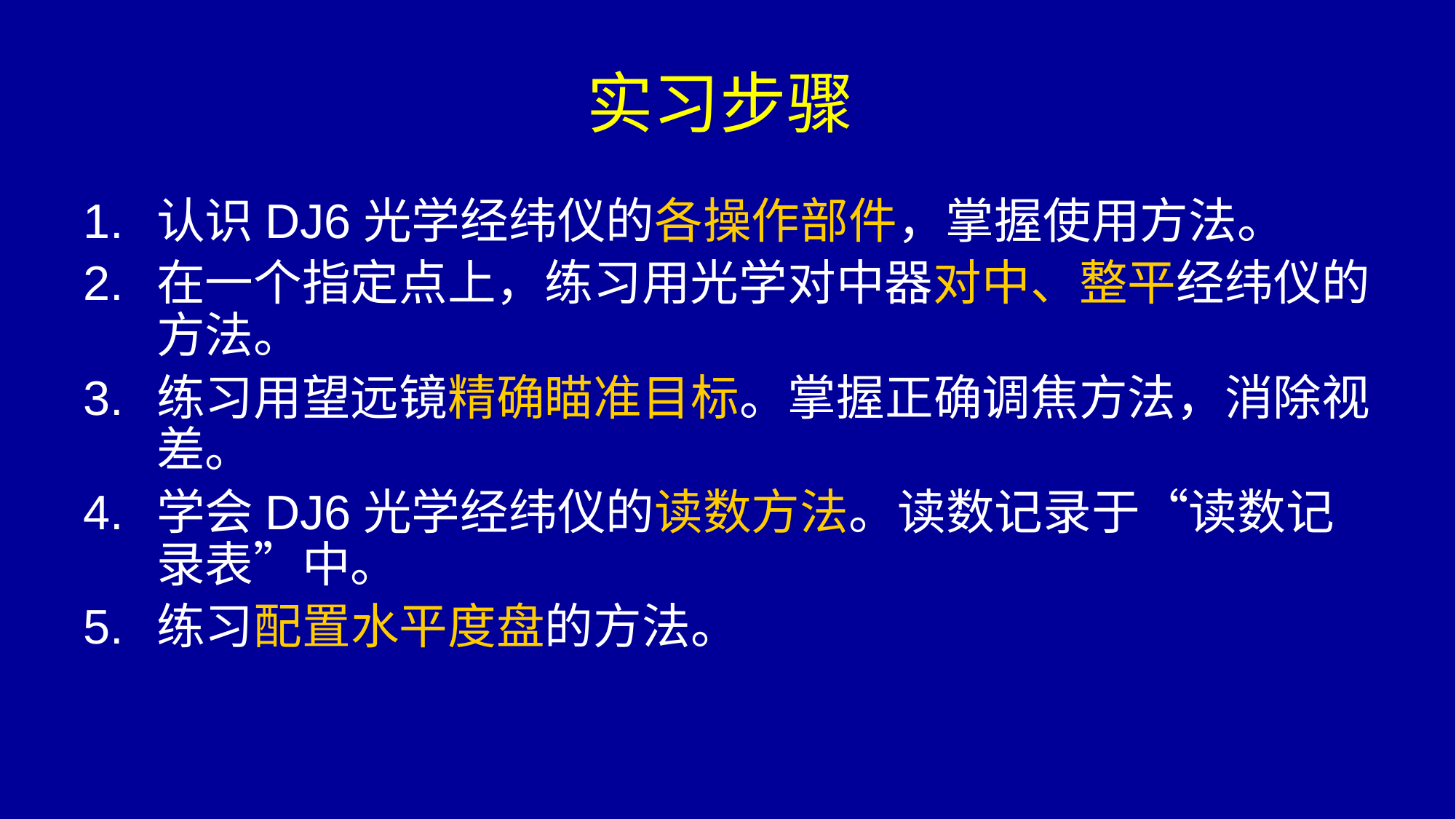

# 实习步骤
认识DJ6光学经纬仪的各操作部件，掌握使用方法。
在一个指定点上，练习用光学对中器对中、整平经纬仪的方法。
练习用望远镜精确瞄准目标。掌握正确调焦方法，消除视差。
学会DJ6光学经纬仪的读数方法。读数记录于“读数记录表”中。
练习配置水平度盘的方法。